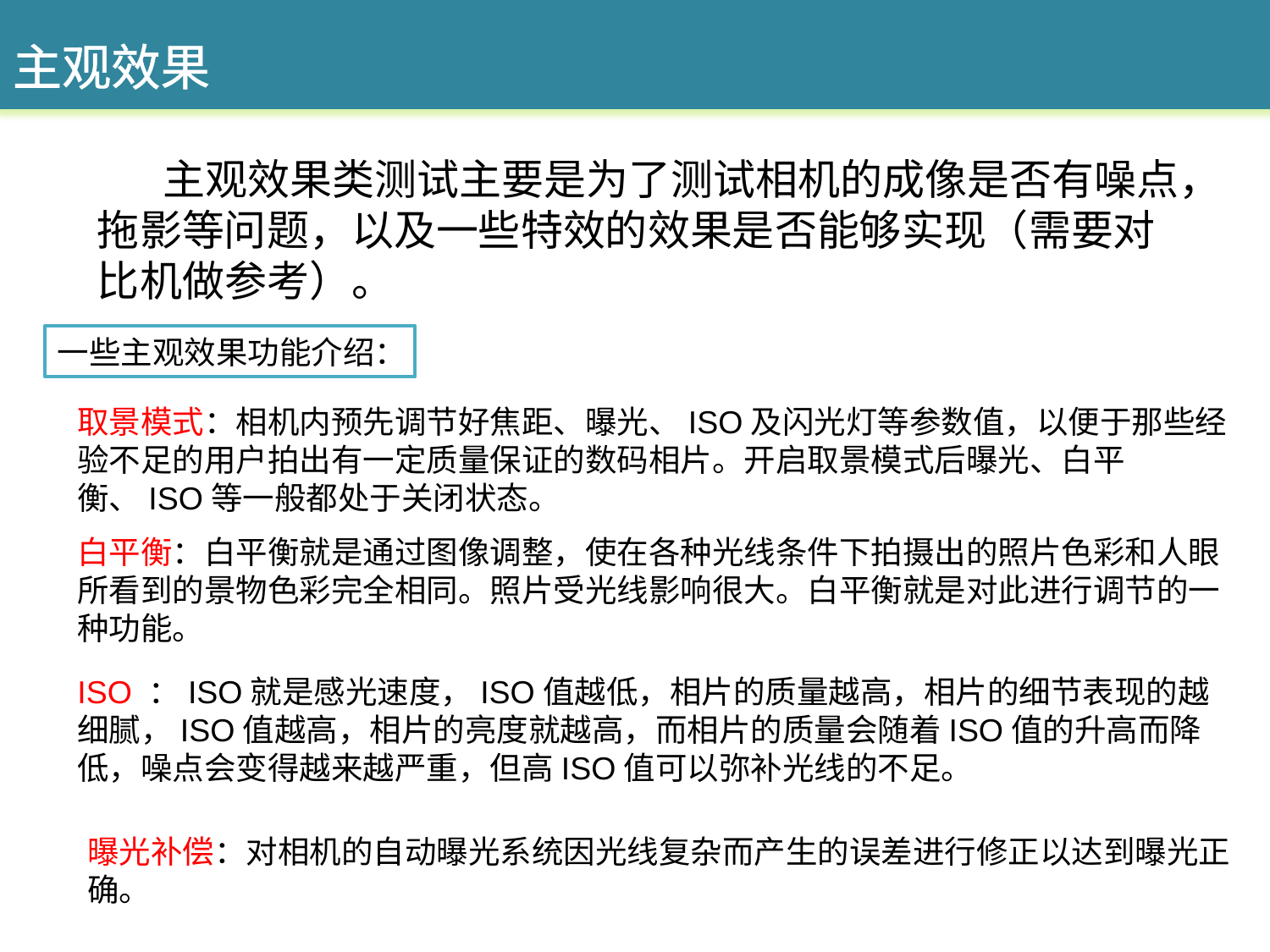

主观效果
        主观效果类测试主要是为了测试相机的成像是否有噪点，拖影等问题，以及一些特效的效果是否能够实现（需要对比机做参考）。
一些主观效果功能介绍：
取景模式：相机内预先调节好焦距、曝光、ISO及闪光灯等参数值，以便于那些经验不足的用户拍出有一定质量保证的数码相片。开启取景模式后曝光、白平衡、ISO等一般都处于关闭状态。
白平衡：白平衡就是通过图像调整，使在各种光线条件下拍摄出的照片色彩和人眼所看到的景物色彩完全相同。照片受光线影响很大。白平衡就是对此进行调节的一种功能。
ISO ：ISO就是感光速度，ISO值越低，相片的质量越高，相片的细节表现的越细腻，ISO值越高，相片的亮度就越高，而相片的质量会随着ISO值的升高而降低，噪点会变得越来越严重，但高ISO值可以弥补光线的不足。
曝光补偿：对相机的自动曝光系统因光线复杂而产生的误差进行修正以达到曝光正确。